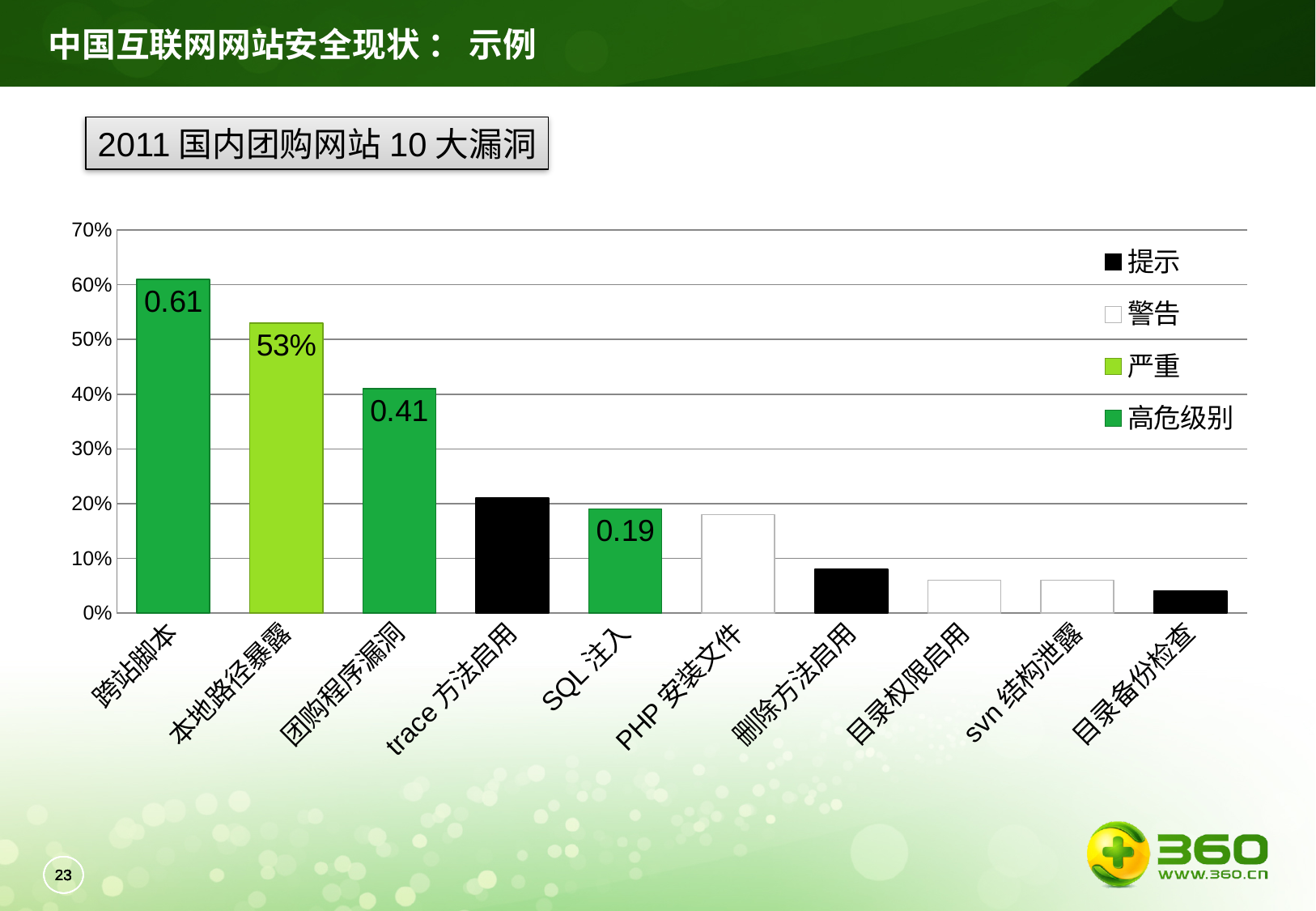

中国互联网网站安全现状 ： 示例
2011国内团购网站10大漏洞

### Chart

| Category | 高危级别 | 严重 | 警告 | 提示 |
|---|---|---|---|---|
| 跨站脚本 | 0.6100000000000004 | None | None | None |
| 本地路径暴露 | None | 0.53 | None | None |
| 团购程序漏洞 | 0.4100000000000002 | None | None | None |
| trace方法启用 | None | None | None | 0.2100000000000001 |
| SQL注入 | 0.19 | None | None | None |
| PHP安装文件 | None | None | 0.1800000000000001 | None |
| 删除方法启用 | None | None | None | 0.08000000000000004 |
| 目录权限启用 | None | None | 0.06000000000000003 | None |
| svn结构泄露 | None | None | 0.06000000000000003 | None |
| 目录备份检查 | None | None | None | 0.04000000000000002 |
23
23
23
23